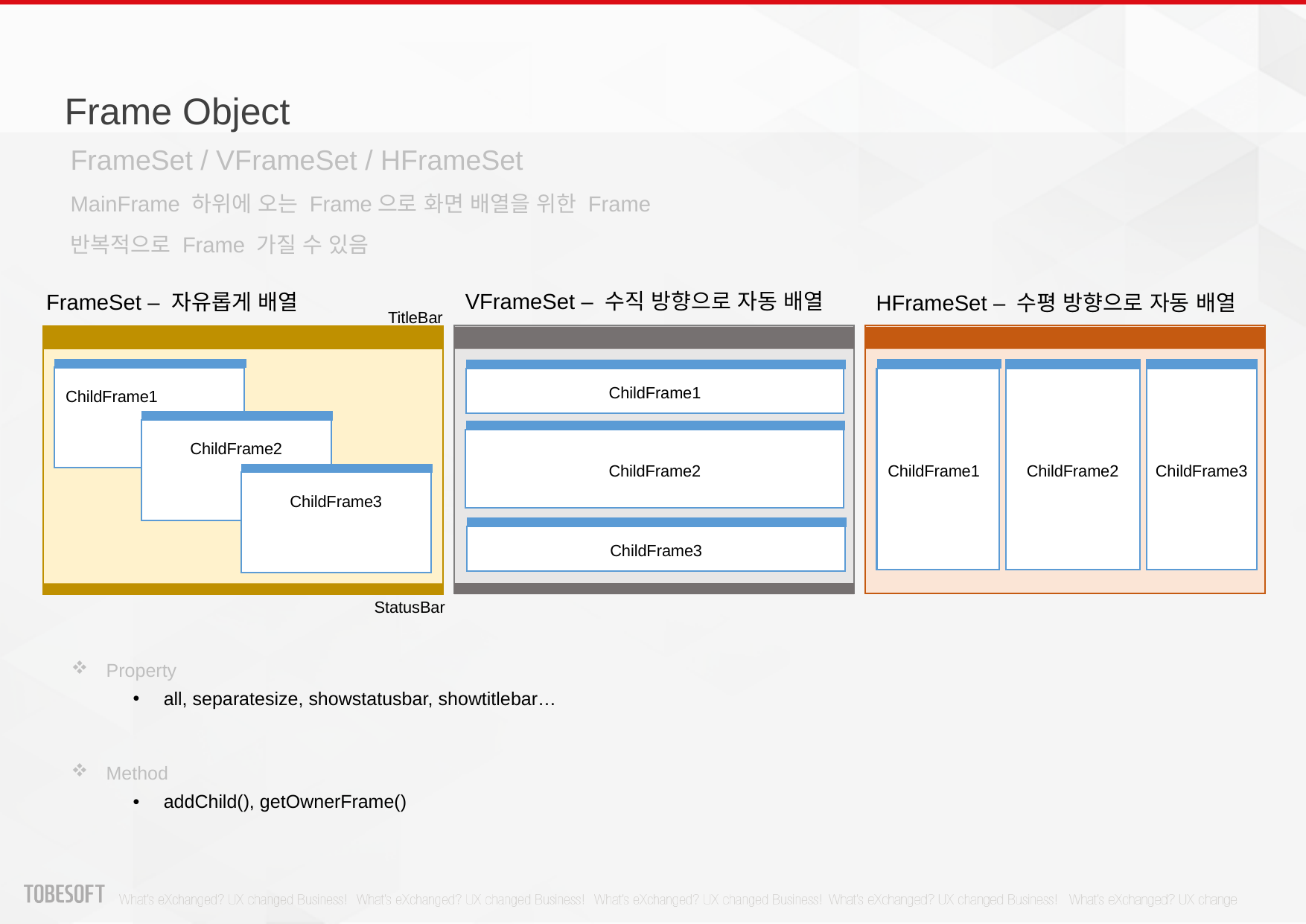

Frame Object
FrameSet / VFrameSet / HFrameSet
MainFrame 하위에 오는 Frame으로 화면 배열을 위한 Frame
반복적으로 Frame 가질 수 있음
VFrameSet – 수직 방향으로 자동 배열
FrameSet – 자유롭게 배열
HFrameSet – 수평 방향으로 자동 배열
TitleBar

ChildFrame1

ChildFrame1
ChildFrame1
ChildFrame2
ChildFrame3

ChildFrame2

ChildFrame2

ChildFrame3

ChildFrame3

StatusBar
Property
all, separatesize, showstatusbar, showtitlebar…

Method
addChild(), getOwnerFrame()